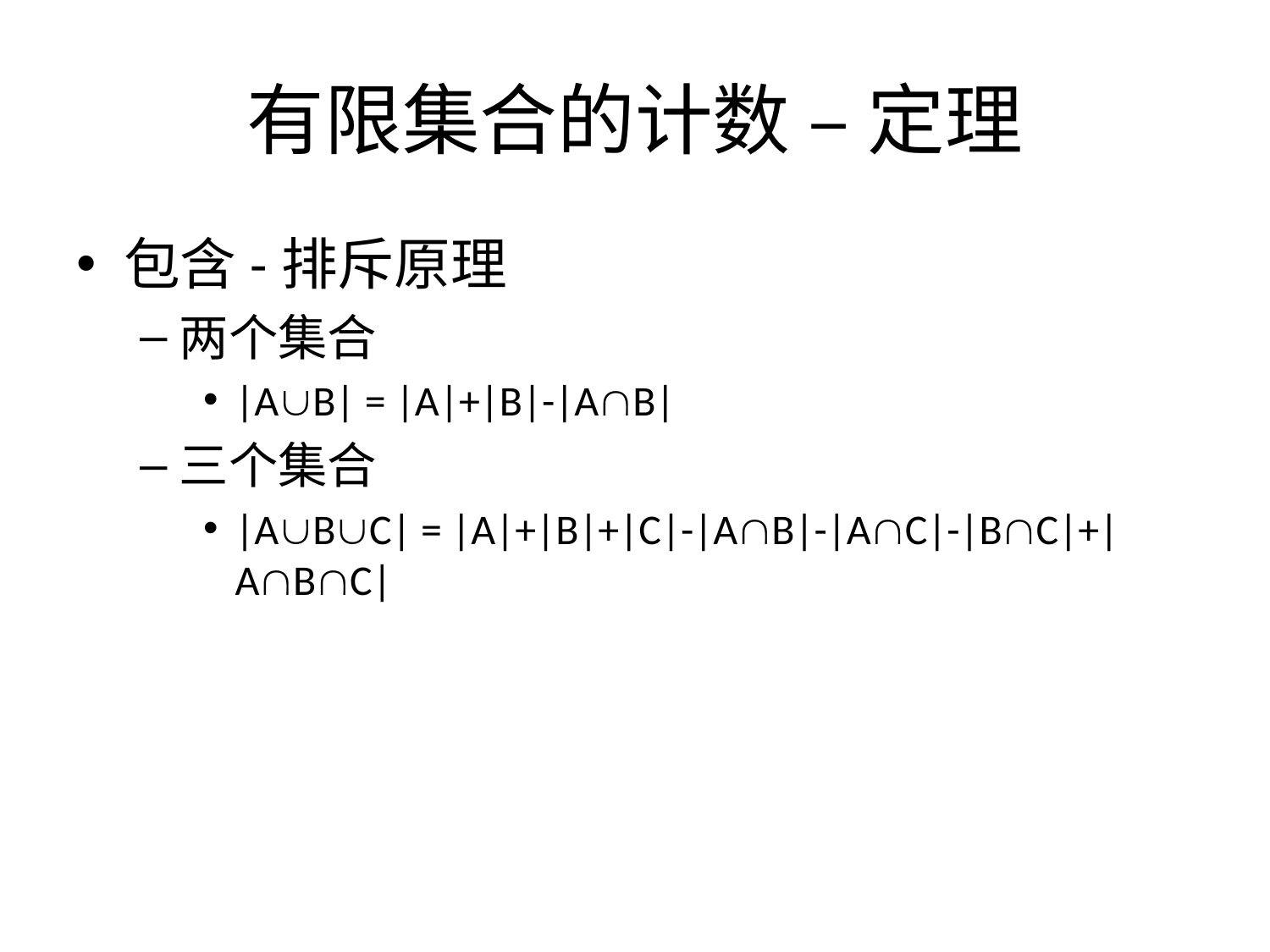

# 有限集合的计数 – 定理
包含-排斥原理
两个集合
|A∪B| = |A|+|B|-|A∩B|
三个集合
|A∪B∪C| = |A|+|B|+|C|-|A∩B|-|A∩C|-|B∩C|+| A∩B∩C|